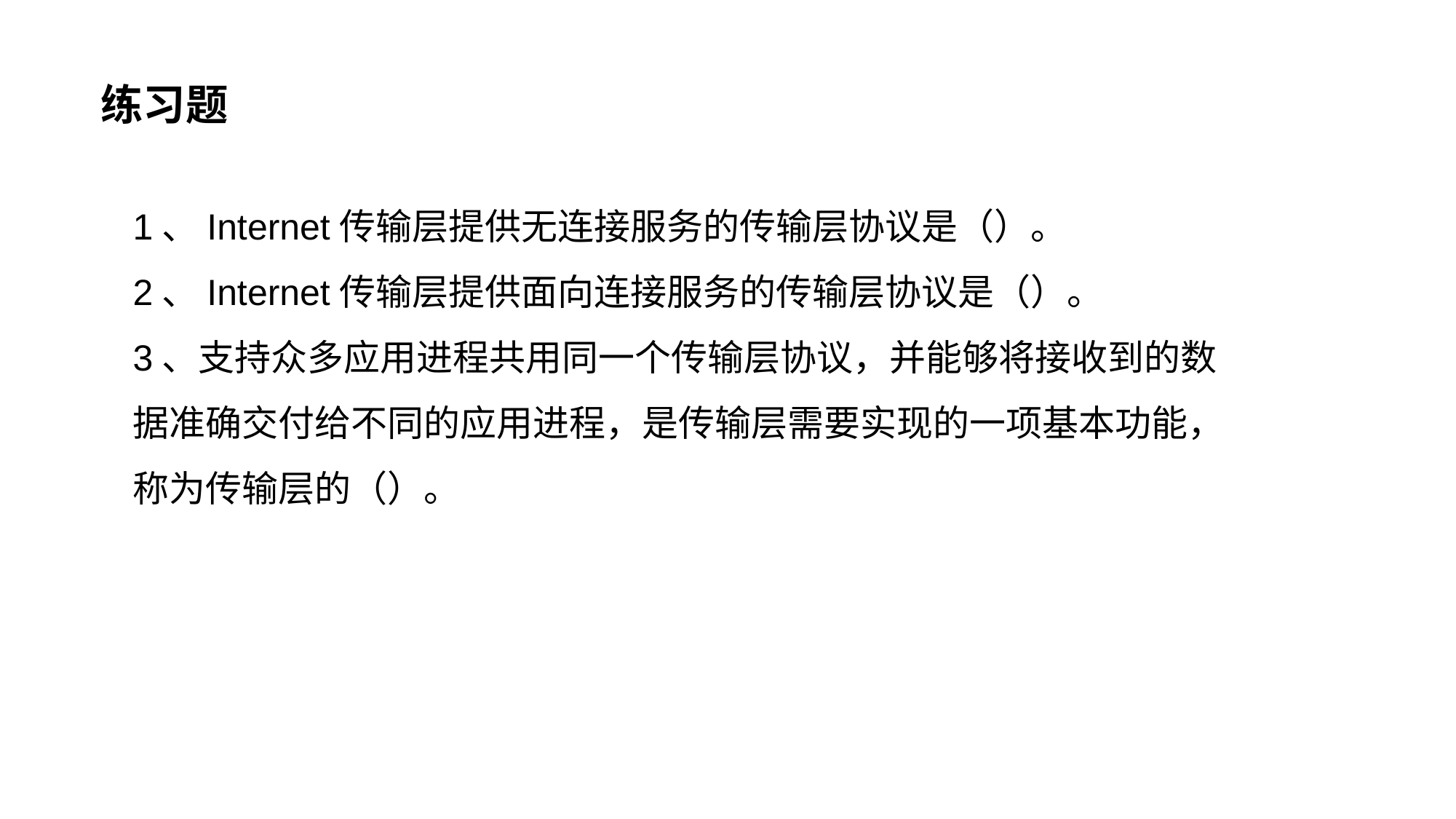

练习题
1、Internet传输层提供无连接服务的传输层协议是（）。
2、Internet传输层提供面向连接服务的传输层协议是（）。
3、支持众多应用进程共用同一个传输层协议，并能够将接收到的数据准确交付给不同的应用进程，是传输层需要实现的一项基本功能，称为传输层的（）。